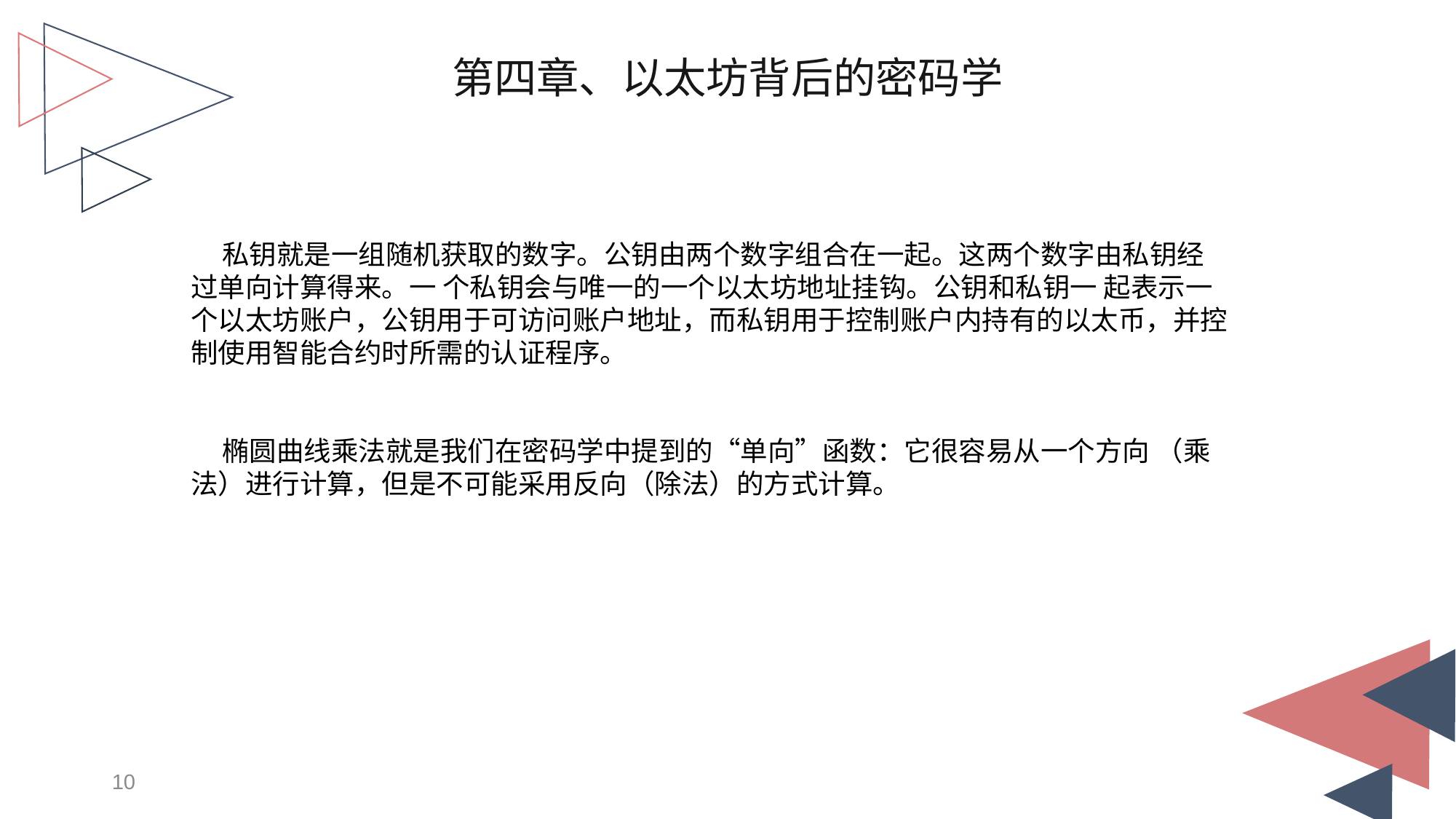

第四章、以太坊背后的密码学
    私钥就是一组随机获取的数字。公钥由两个数字组合在一起。这两个数字由私钥经过单向计算得来。一 个私钥会与唯一的一个以太坊地址挂钩。公钥和私钥一 起表示一个以太坊账户，公钥用于可访问账户地址，而私钥用于控制账户内持有的以太币，并控制使用智能合约时所需的认证程序。

    椭圆曲线乘法就是我们在密码学中提到的“单向”函数：它很容易从一个方向 （乘法）进行计算，但是不可能采用反向（除法）的方式计算。
语音转换
10